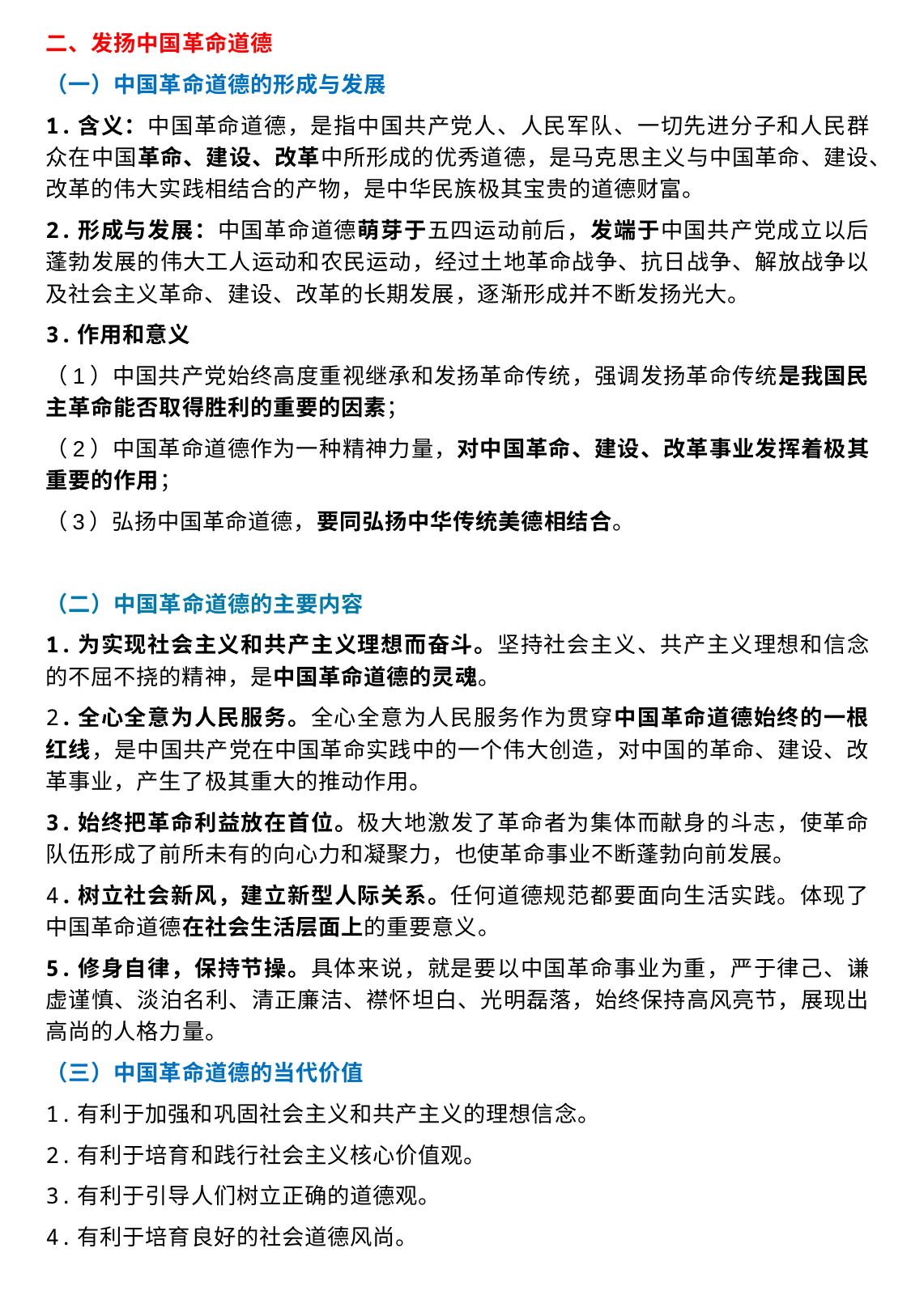

二、发扬中国革命道德
（一）中国革命道德的形成与发展
1.含义：中国革命道德，是指中国共产党人、人民军队、一切先进分子和人民群众在中国革命、建设、改革中所形成的优秀道德，是马克思主义与中国革命、建设、改革的伟大实践相结合的产物，是中华民族极其宝贵的道德财富。
2.形成与发展：中国革命道德萌芽于五四运动前后，发端于中国共产党成立以后蓬勃发展的伟大工人运动和农民运动，经过土地革命战争、抗日战争、解放战争以及社会主义革命、建设、改革的长期发展，逐渐形成并不断发扬光大。
3.作用和意义
（1）中国共产党始终高度重视继承和发扬革命传统，强调发扬革命传统是我国民主革命能否取得胜利的重要的因素；
（2）中国革命道德作为一种精神力量，对中国革命、建设、改革事业发挥着极其重要的作用；
（3）弘扬中国革命道德，要同弘扬中华传统美德相结合。

（二）中国革命道德的主要内容
1.为实现社会主义和共产主义理想而奋斗。坚持社会主义、共产主义理想和信念的不屈不挠的精神，是中国革命道德的灵魂。
2.全心全意为人民服务。全心全意为人民服务作为贯穿中国革命道德始终的一根红线，是中国共产党在中国革命实践中的一个伟大创造，对中国的革命、建设、改革事业，产生了极其重大的推动作用。
3.始终把革命利益放在首位。极大地激发了革命者为集体而献身的斗志，使革命队伍形成了前所未有的向心力和凝聚力，也使革命事业不断蓬勃向前发展。
4.树立社会新风，建立新型人际关系。任何道德规范都要面向生活实践。体现了中国革命道德在社会生活层面上的重要意义。
5.修身自律，保持节操。具体来说，就是要以中国革命事业为重，严于律己、谦虚谨慎、淡泊名利、清正廉洁、襟怀坦白、光明磊落，始终保持高风亮节，展现出高尚的人格力量。
（三）中国革命道德的当代价值
1.有利于加强和巩固社会主义和共产主义的理想信念。
2.有利于培育和践行社会主义核心价值观。
3.有利于引导人们树立正确的道德观。
4.有利于培育良好的社会道德风尚。